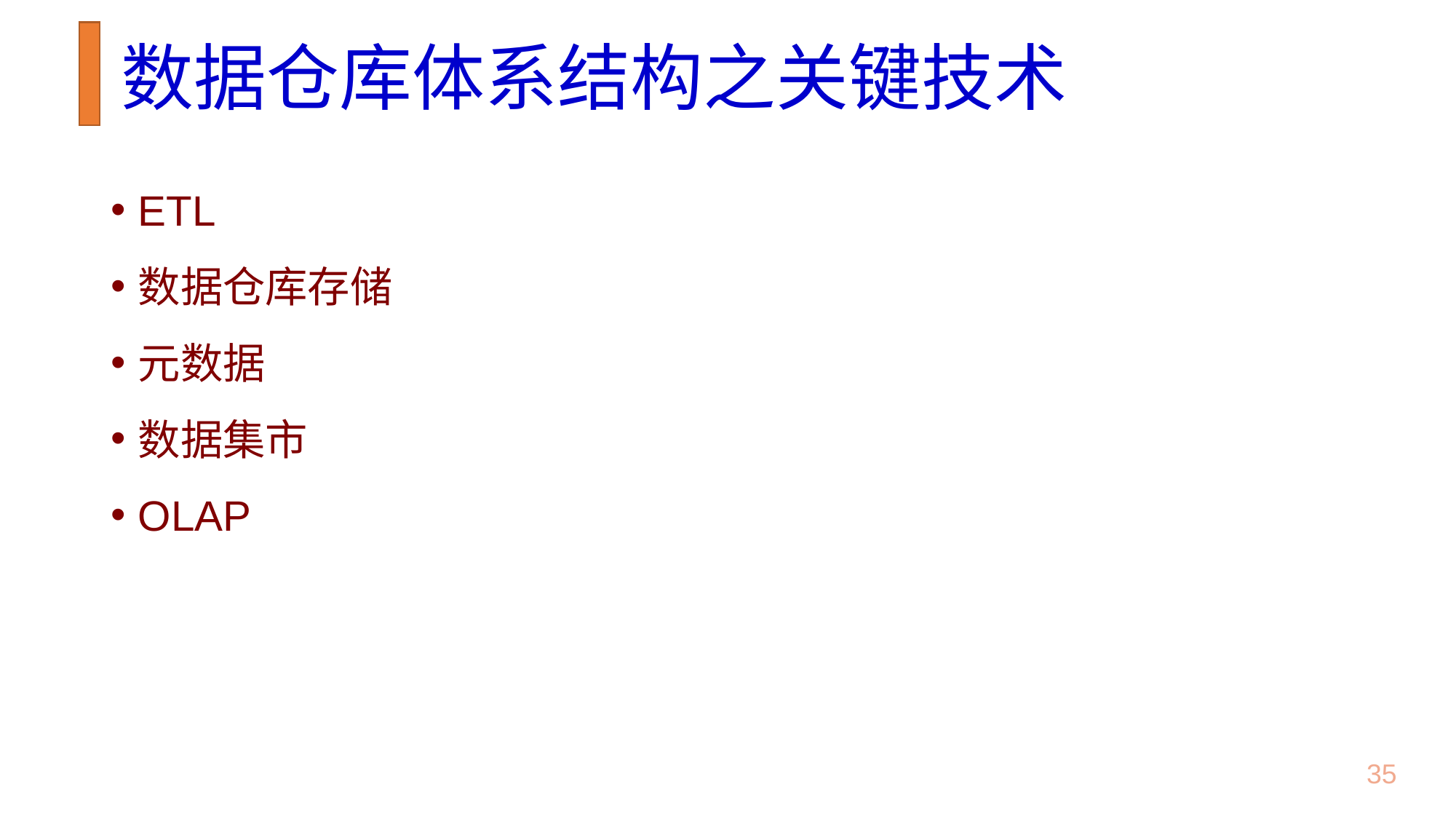

# 数据仓库体系结构之关键技术
ETL
数据仓库存储
元数据
数据集市
OLAP

35